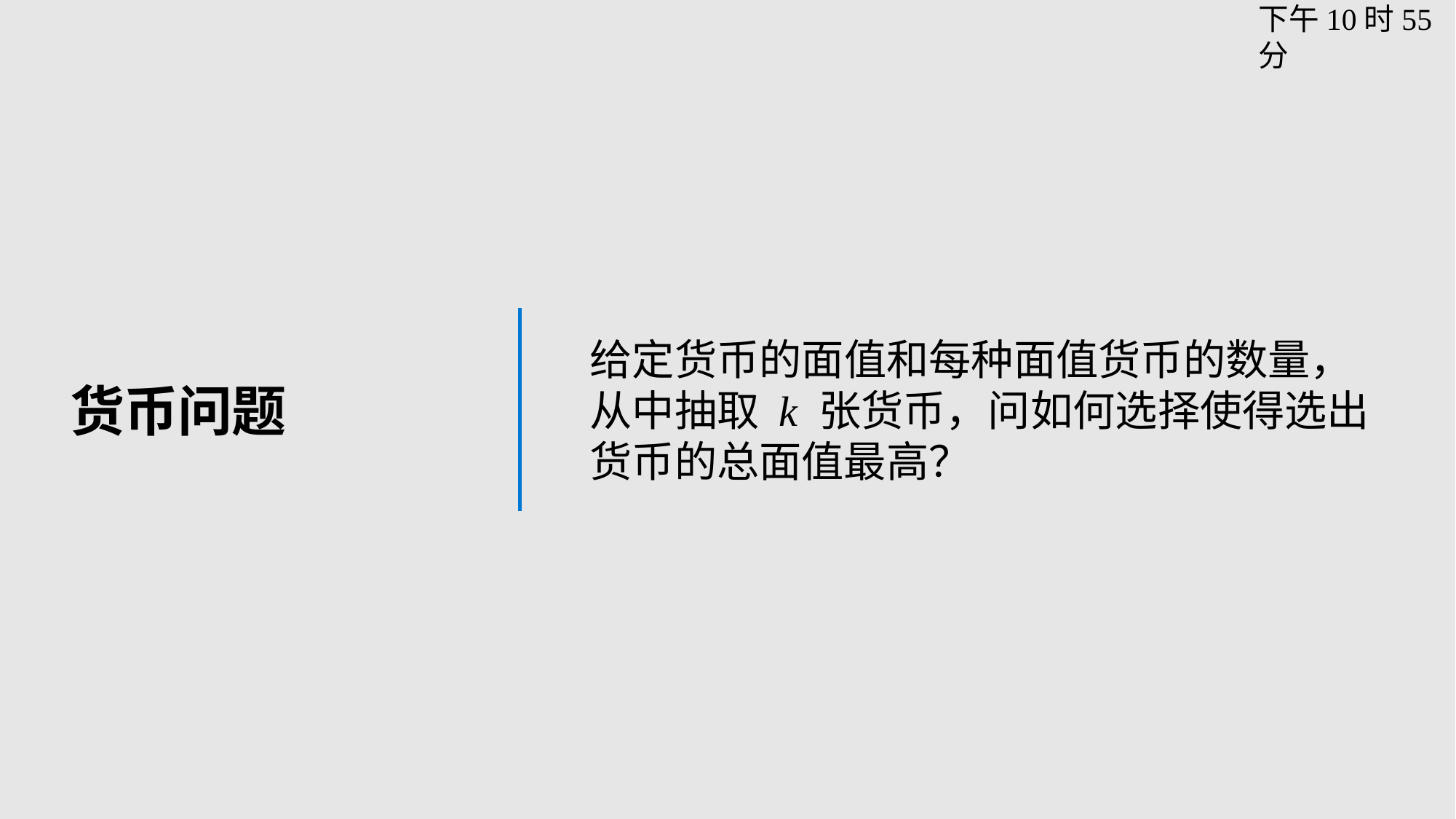

给定货币的面值和每种面值货币的数量，从中抽取 k 张货币，问如何选择使得选出货币的总面值最高？
# 货币问题